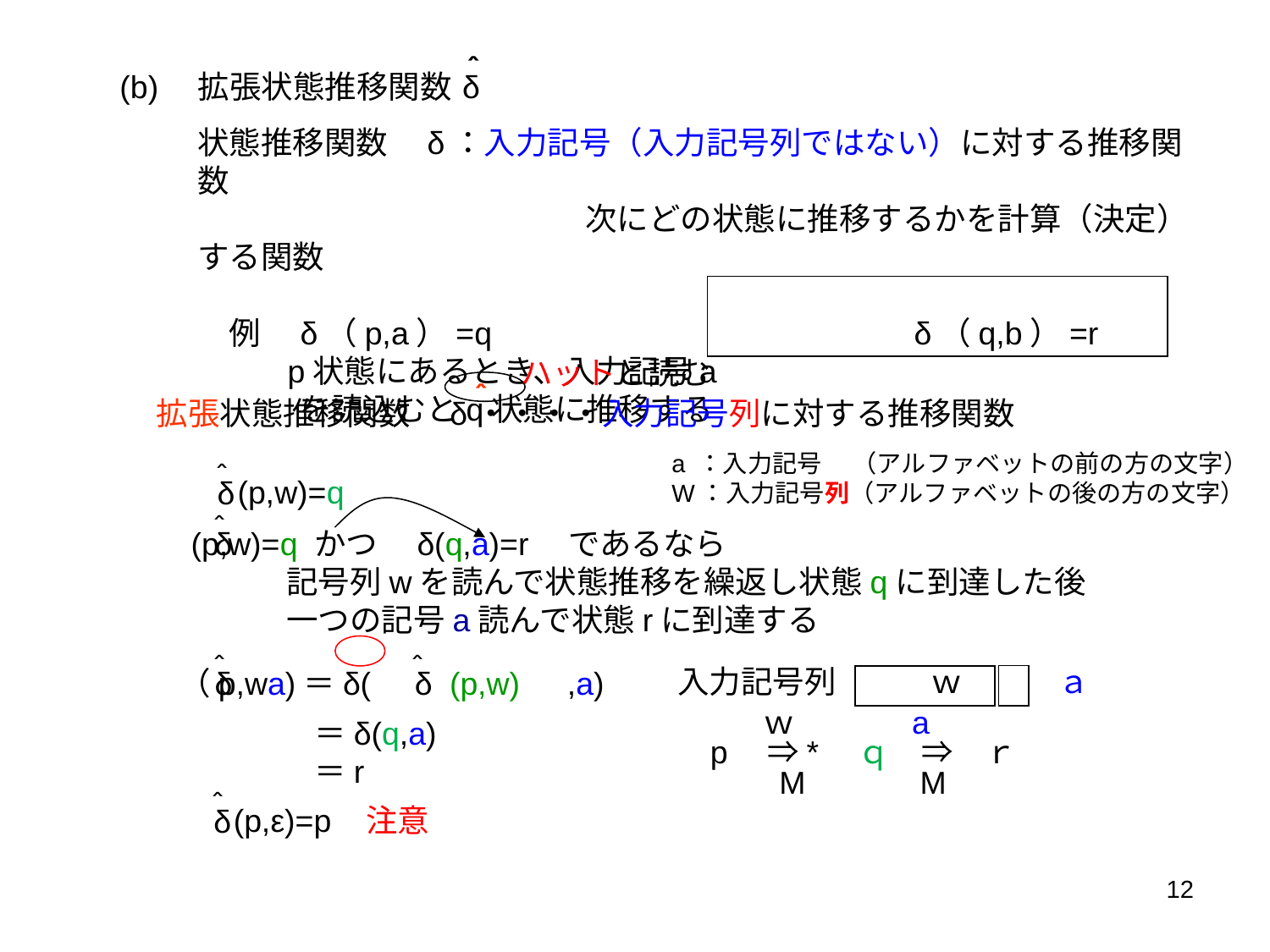

＾
(b)　拡張状態推移関数
δ
状態推移関数　δ：入力記号（入力記号列ではない）に対する推移関数
　　　　　　　　　　　　 次にどの状態に推移するかを計算（決定）する関数

　例　δ（p,a）=q　　 　　　　　　　　　       δ（q,b）=r
      　p状態にあるとき、入力記号a
　　　 を読込むとq状態に推移する

ハットと読む

＾
拡張状態推移関数　δ・・・・入力記号列に対する推移関数
a ：入力記号　 （アルファベットの前の方の文字）
W：入力記号列（アルファベットの後の方の文字）
＾
δ
(p,w)=q

＾
δ
(p,w)=q かつ　δ(q,a)=r　であるなら
　　　記号列wを読んで状態推移を繰返し状態qに到達した後
　　　一つの記号a読んで状態rに到達する

＾
δ
＾
δ
入力記号列
　　ｗ　　　ａ
（p,wa)＝δ(　　(p,w)　,a)

ｗ　 　　 a
p　⇒*　ｑ　⇒　ｒ
M    　　M
＝δ(q,a)
＝r
＾
δ
(p,ε)=p   注意
12